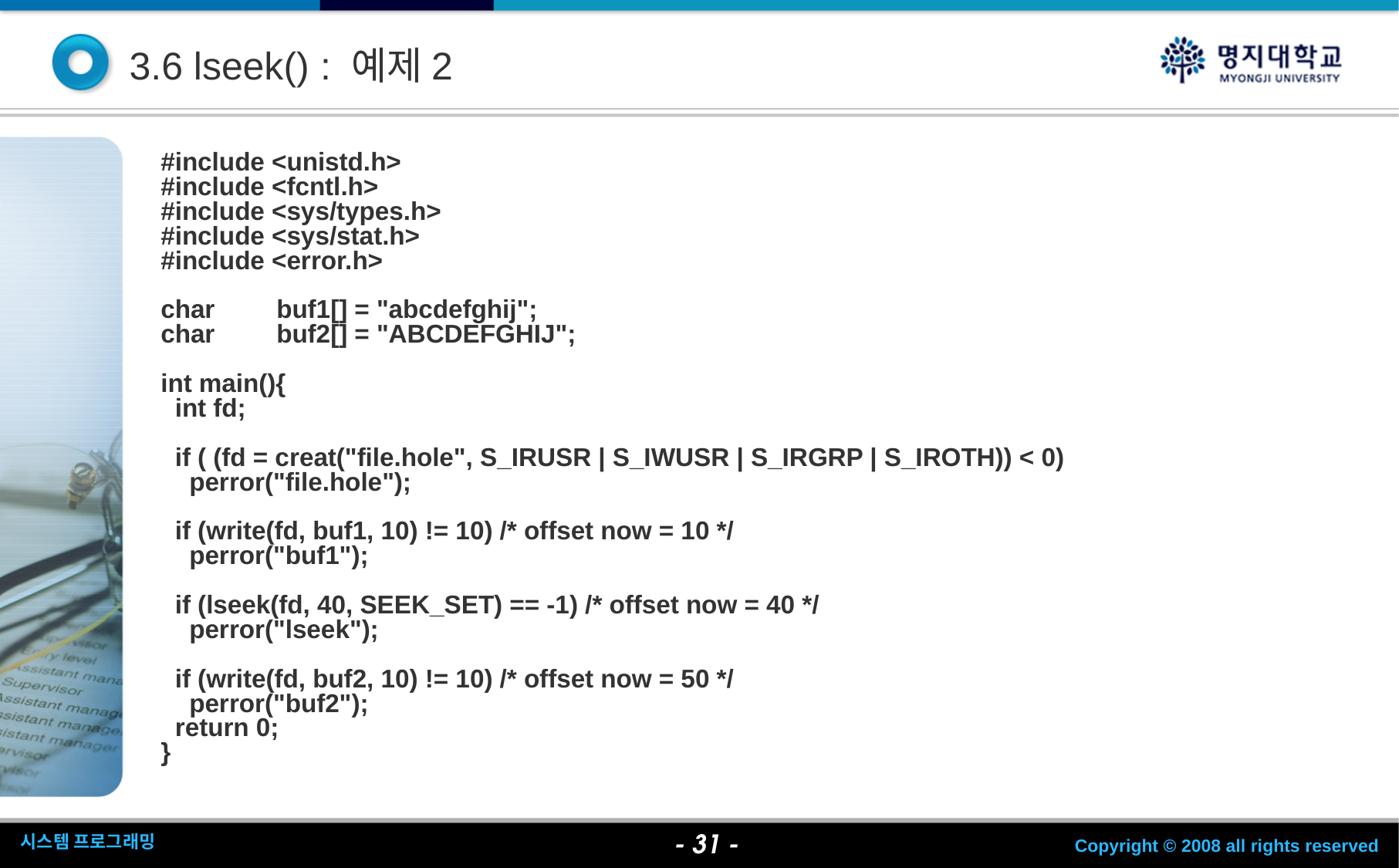

3.6 lseek() : 예제2
#include <unistd.h>
#include <fcntl.h>
#include <sys/types.h>
#include <sys/stat.h>
#include <error.h>

char	buf1[] = "abcdefghij";
char	buf2[] = "ABCDEFGHIJ";

int main(){
  int fd;

  if ( (fd = creat("file.hole", S_IRUSR | S_IWUSR | S_IRGRP | S_IROTH)) < 0)
    perror("file.hole");

  if (write(fd, buf1, 10) != 10) /* offset now = 10 */
    perror("buf1");

  if (lseek(fd, 40, SEEK_SET) == -1) /* offset now = 40 */
    perror("lseek");

  if (write(fd, buf2, 10) != 10) /* offset now = 50 */
    perror("buf2");
  return 0;
}
- 31 -